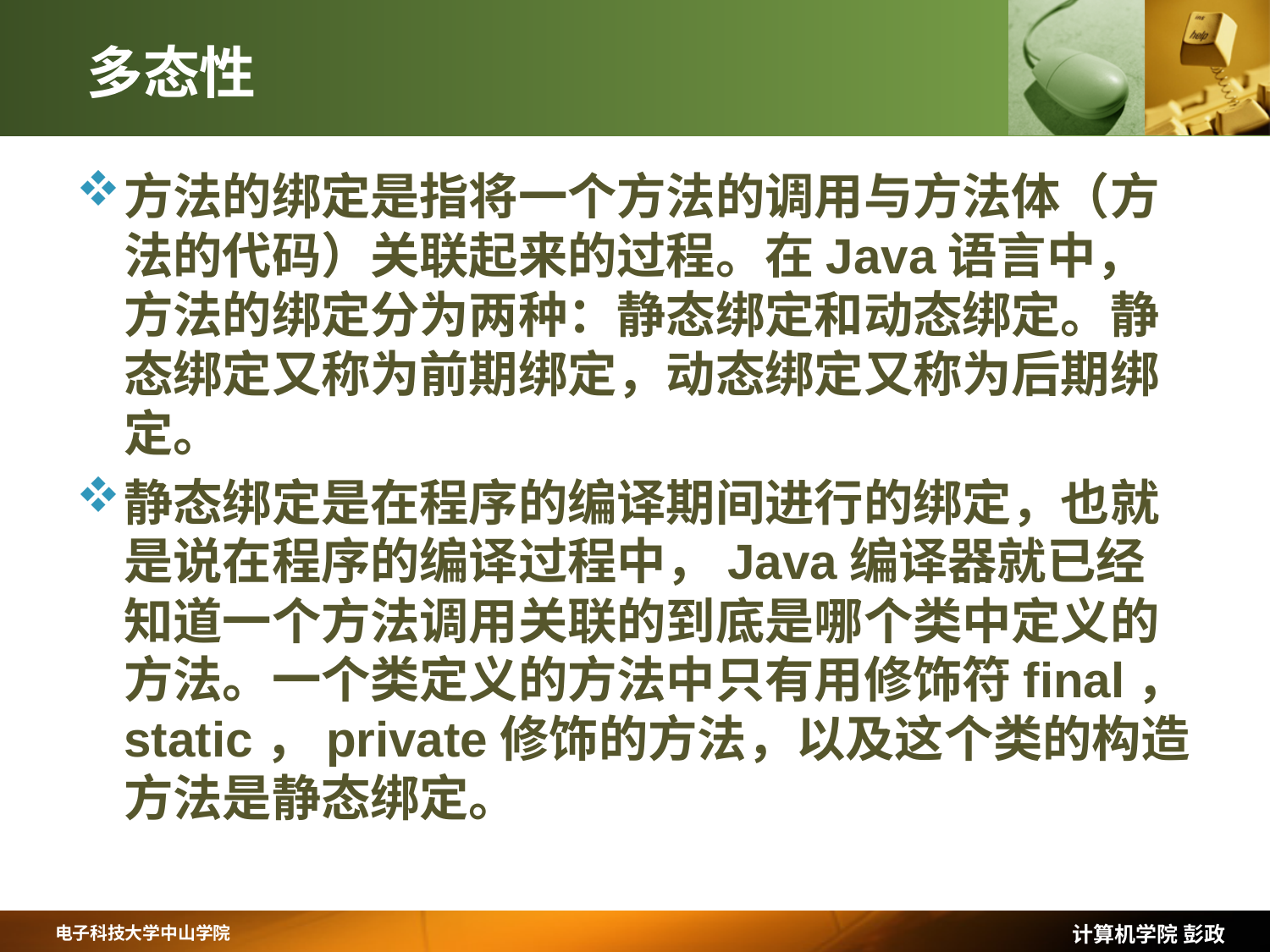

# 多态性
方法的绑定是指将一个方法的调用与方法体（方法的代码）关联起来的过程。在Java语言中，方法的绑定分为两种：静态绑定和动态绑定。静态绑定又称为前期绑定，动态绑定又称为后期绑定。
静态绑定是在程序的编译期间进行的绑定，也就是说在程序的编译过程中，Java编译器就已经知道一个方法调用关联的到底是哪个类中定义的方法。一个类定义的方法中只有用修饰符final，static，private修饰的方法，以及这个类的构造方法是静态绑定。
计算机学院 彭政
电子科技大学中山学院